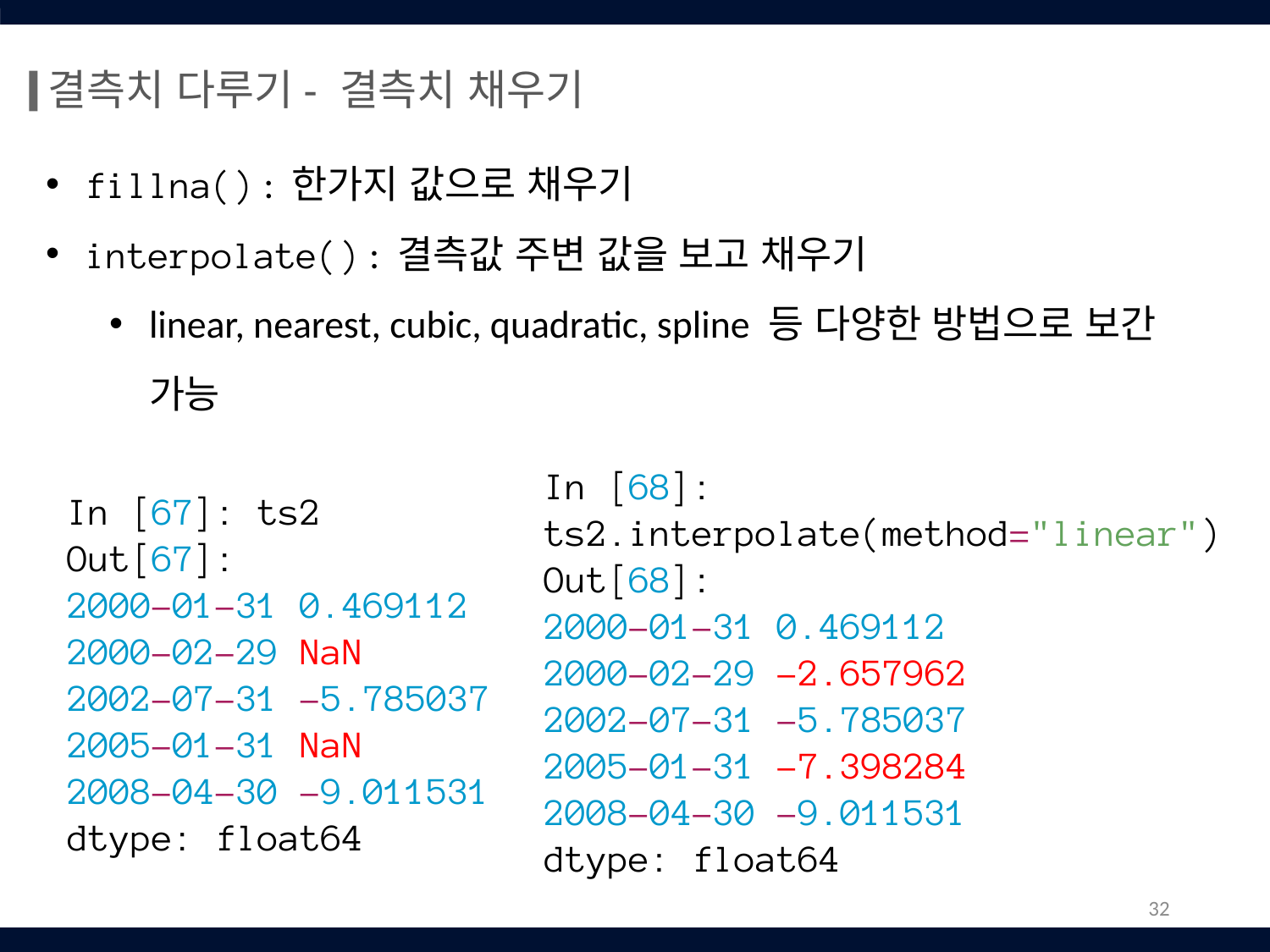

결측치 다루기- 결측치 채우기
fillna() : 한가지 값으로 채우기
interpolate() : 결측값 주변 값을 보고 채우기
linear, nearest, cubic, quadratic, spline 등 다양한 방법으로 보간 가능
In [68]: ts2.interpolate(method="linear")
Out[68]:
2000-01-31 0.469112
2000-02-29 -2.657962
2002-07-31 -5.785037
2005-01-31 -7.398284
2008-04-30 -9.011531
dtype: float64
In [67]: ts2
Out[67]:
2000-01-31 0.469112
2000-02-29 NaN
2002-07-31 -5.785037
2005-01-31 NaN
2008-04-30 -9.011531
dtype: float64
32